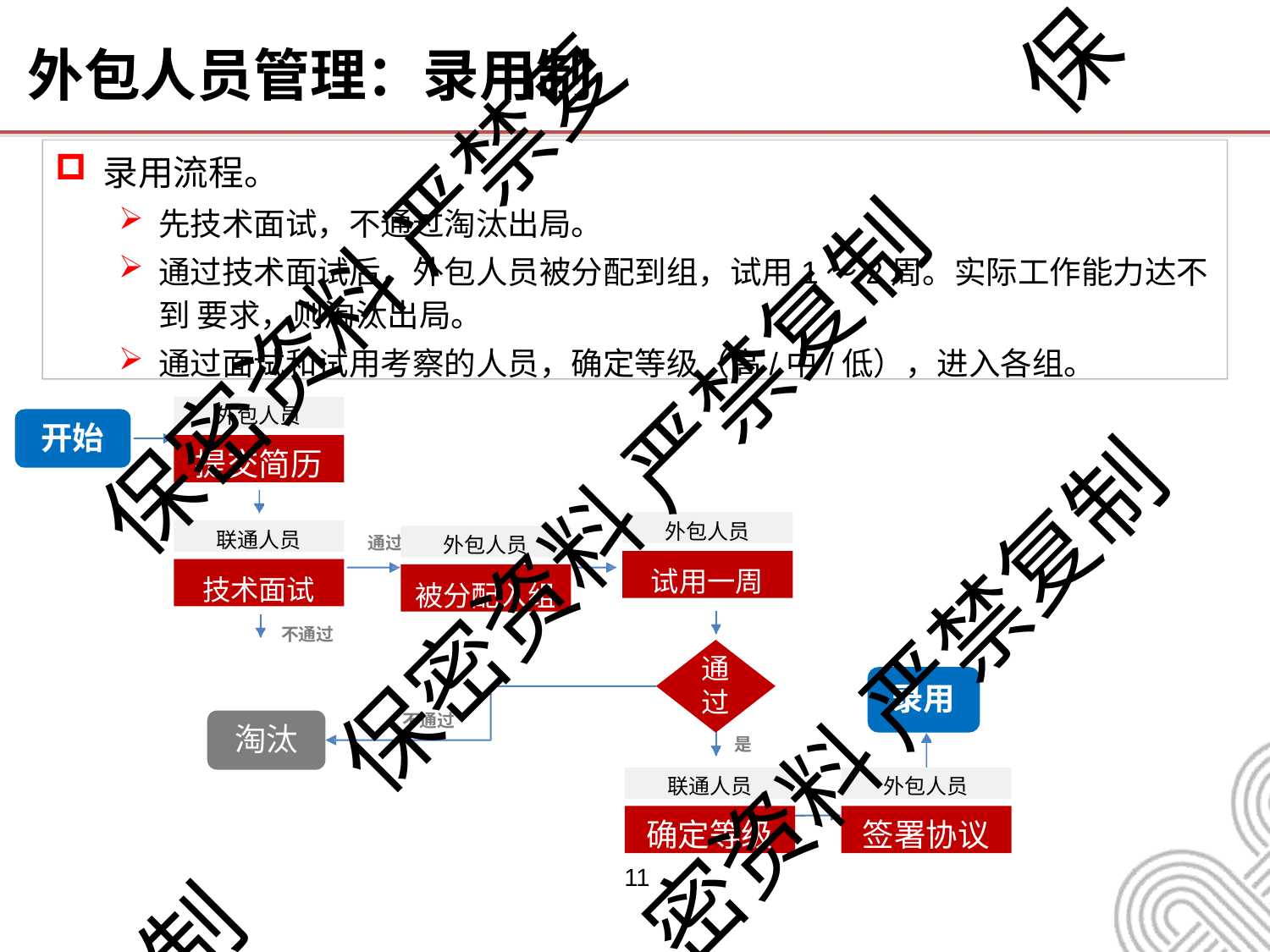

保
# 外包人员管理：录用制

录用流程。
先技术面试，不通过淘汰出局。
通过技术面试后，外包人员被分配到组，试用1～2周。实际工作能力达不到 要求，则淘汰出局。
通过面试和试用考察的人员，确定等级（高/中/低），进入各组。

保密资料 严禁复
外包人员

开始

提交简历
保密资料 严禁复制

外包人员
联通人员
外包人员
通过
试用一周
技术面试

被分配入组

不通过

密资料 严禁复制
通

录用
过

不通过

淘汰
是

联通人员
外包人员
确定等级
签署协议

11
制